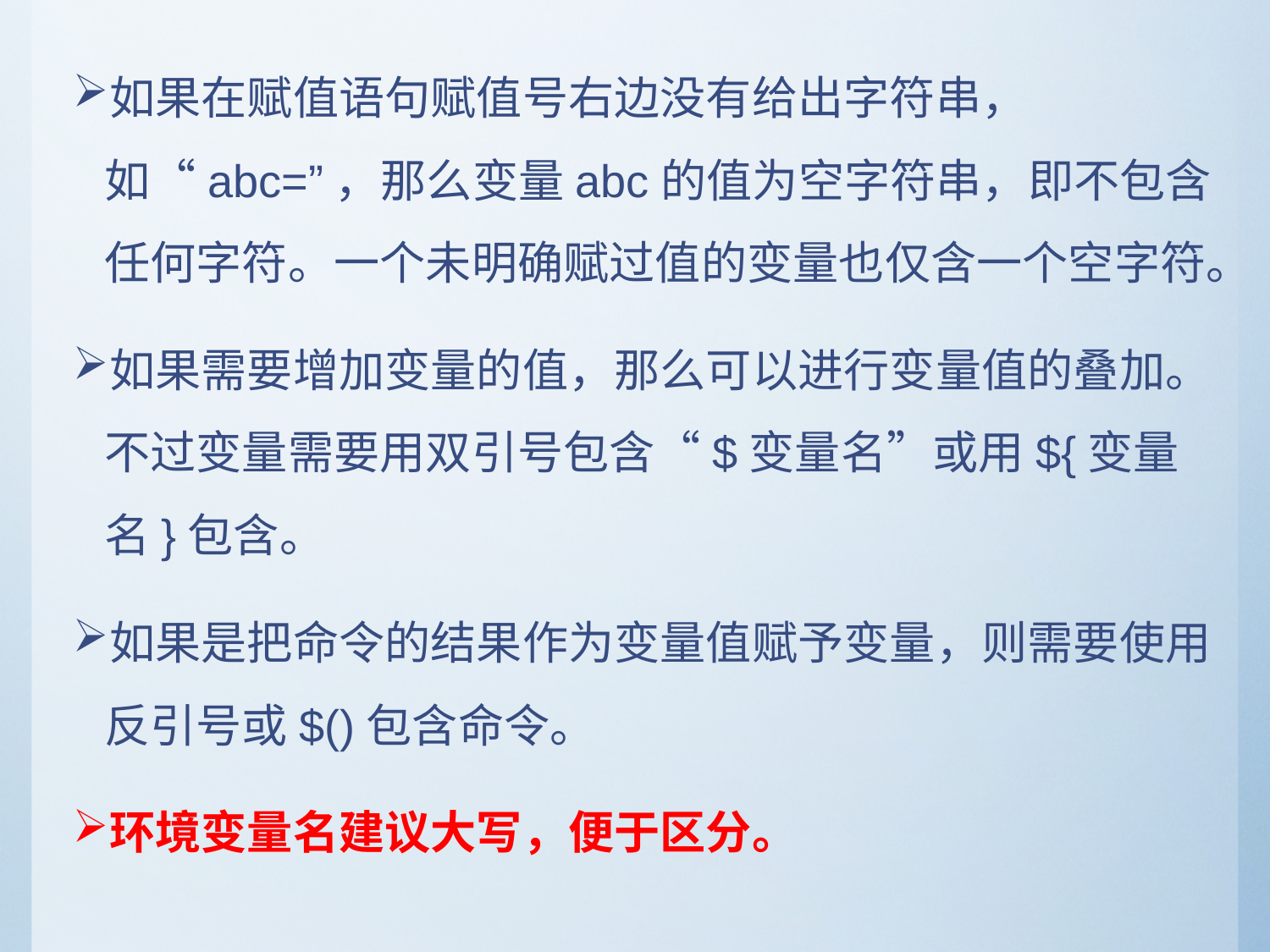

如果在赋值语句赋值号右边没有给出字符串，如“abc=”，那么变量abc的值为空字符串，即不包含任何字符。一个未明确赋过值的变量也仅含一个空字符。
如果需要增加变量的值，那么可以进行变量值的叠加。不过变量需要用双引号包含“$变量名”或用${变量名}包含。
如果是把命令的结果作为变量值赋予变量，则需要使用反引号或$()包含命令。
环境变量名建议大写，便于区分。